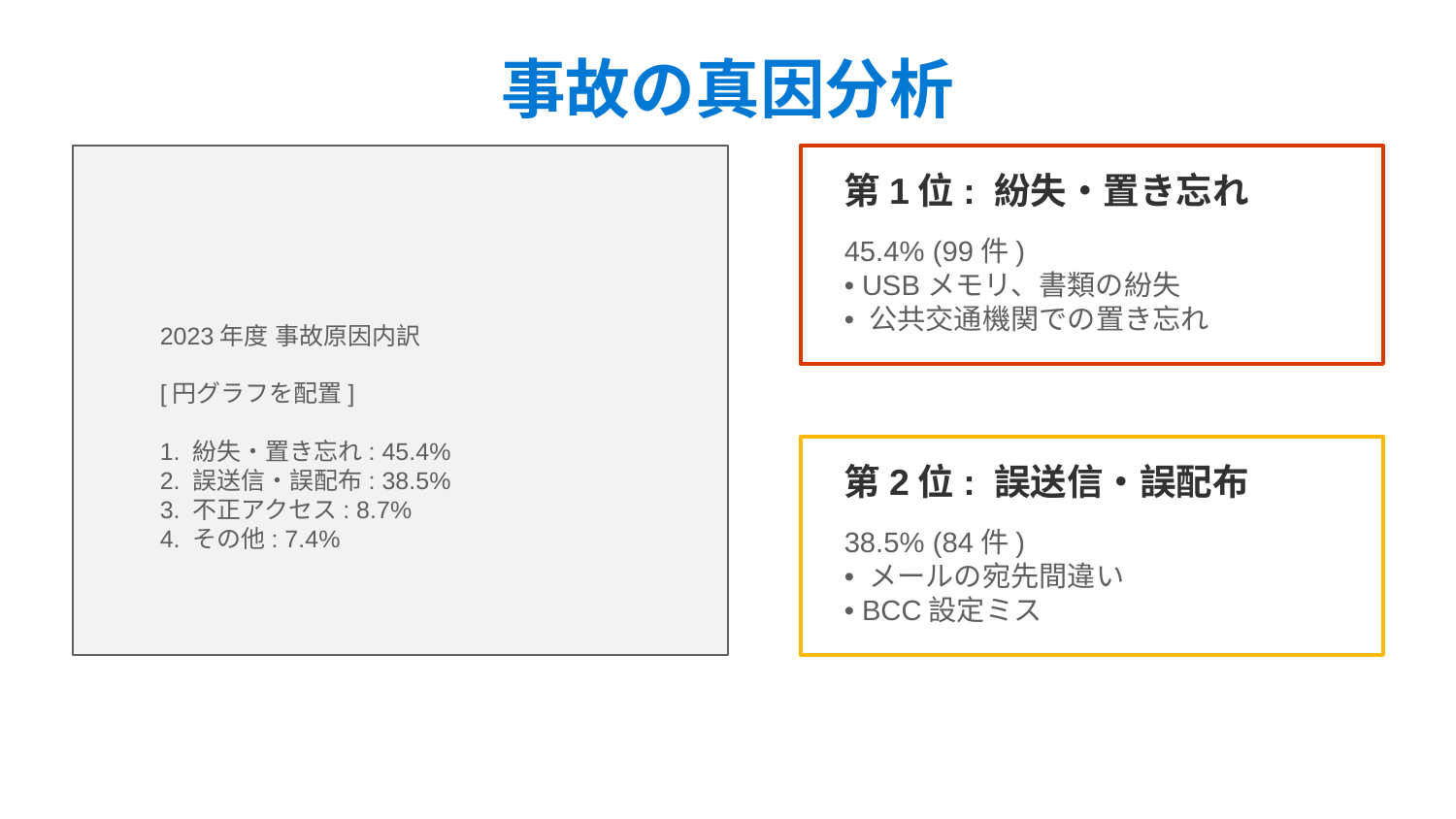

事故の真因分析

第1位: 紛失・置き忘れ
45.4% (99件)
• USBメモリ、書類の紛失
• 公共交通機関での置き忘れ
2023年度 事故原因内訳

[円グラフを配置]

1. 紛失・置き忘れ: 45.4%
2. 誤送信・誤配布: 38.5%
3. 不正アクセス: 8.7%
4. その他: 7.4%

第2位: 誤送信・誤配布
38.5% (84件)
• メールの宛先間違い
• BCC設定ミス